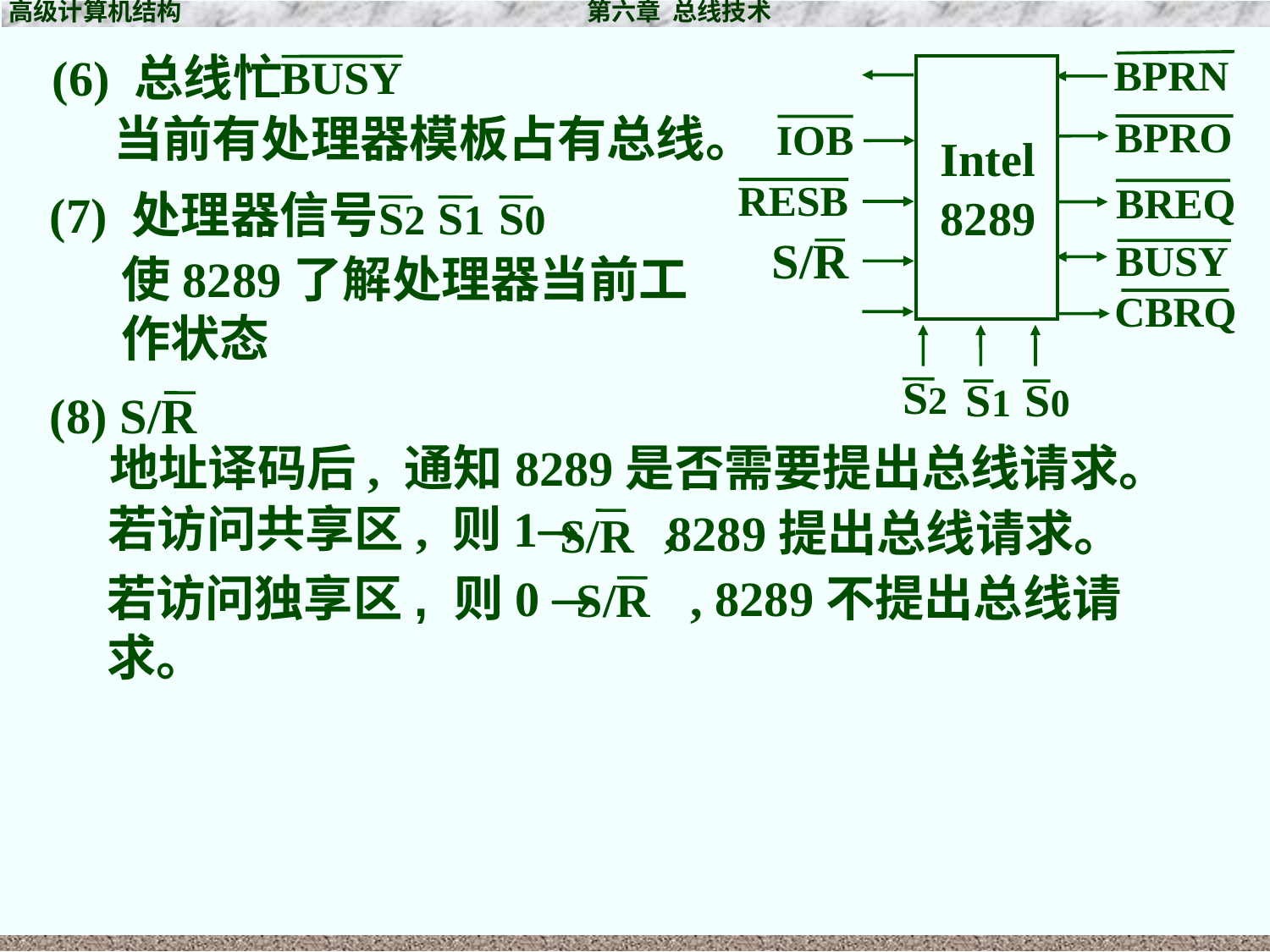

高级计算机结构                                                                       第六章  总线技术

(6) 总线忙
BUSY

BPRN

 Intel
 8289

BPRO
IOB

RESB
BREQ

CBRQ

当前有处理器模板占有总线。
(7) 处理器信号
S2

S1

S0

S/R

BUSY

使8289了解处理器当前工作状态
S2

S1

S0

(8) S/R

地址译码后, 通知8289是否需要提出总线请求。
若访问共享区, 则1→       ,
8289提出总线请求。
S/R

若访问独享区, 则0 →        , 8289不提出总线请求。
S/R